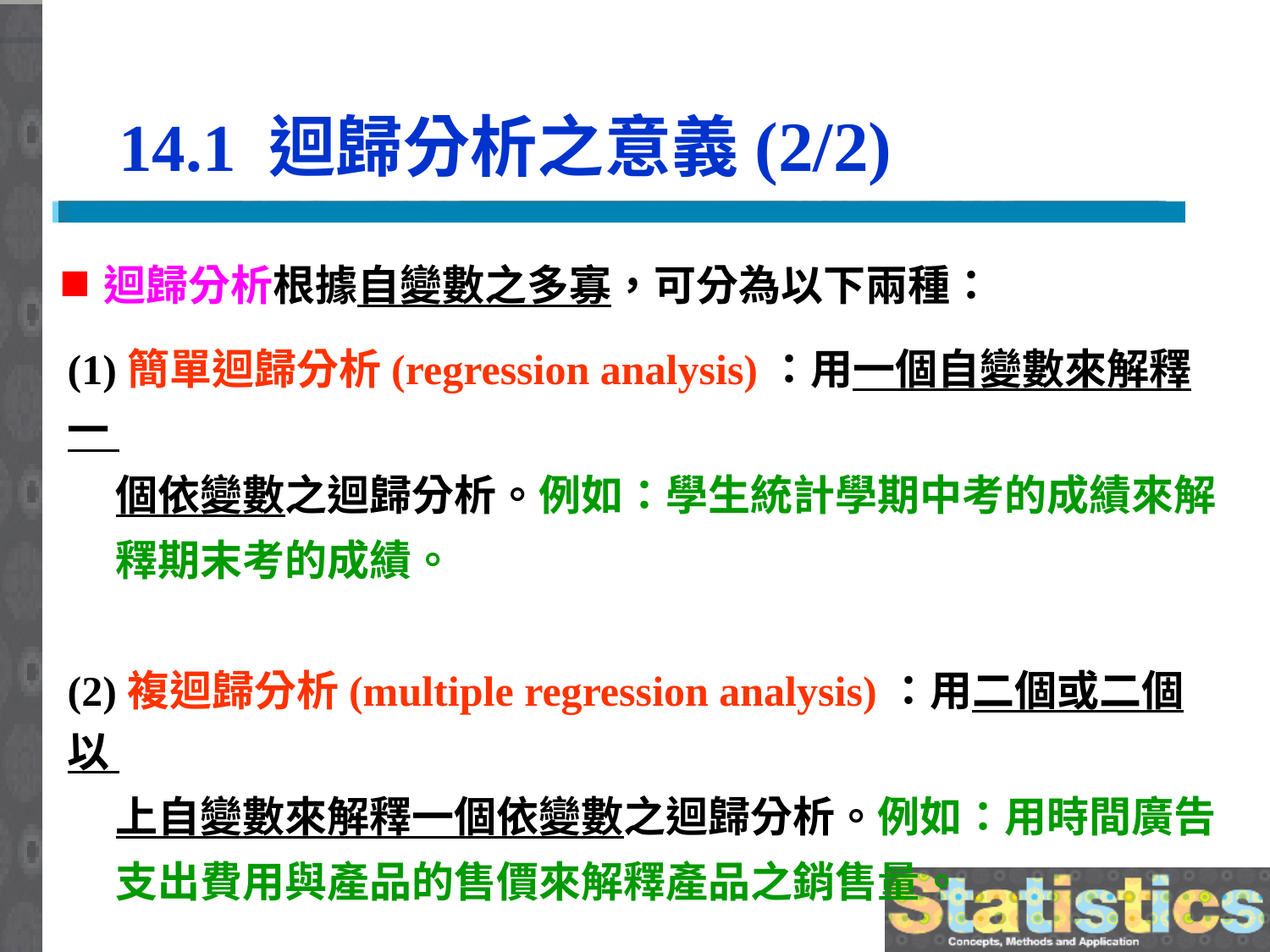

# 14.1 迴歸分析之意義(2/2)
迴歸分析根據自變數之多寡，可分為以下兩種：

(1)簡單迴歸分析(regression analysis)：用一個自變數來解釋一
    個依變數之迴歸分析。例如：學生統計學期中考的成績來解
    釋期末考的成績。

(2)複迴歸分析(multiple regression analysis)：用二個或二個以
    上自變數來解釋一個依變數之迴歸分析。例如：用時間廣告
    支出費用與產品的售價來解釋產品之銷售量。